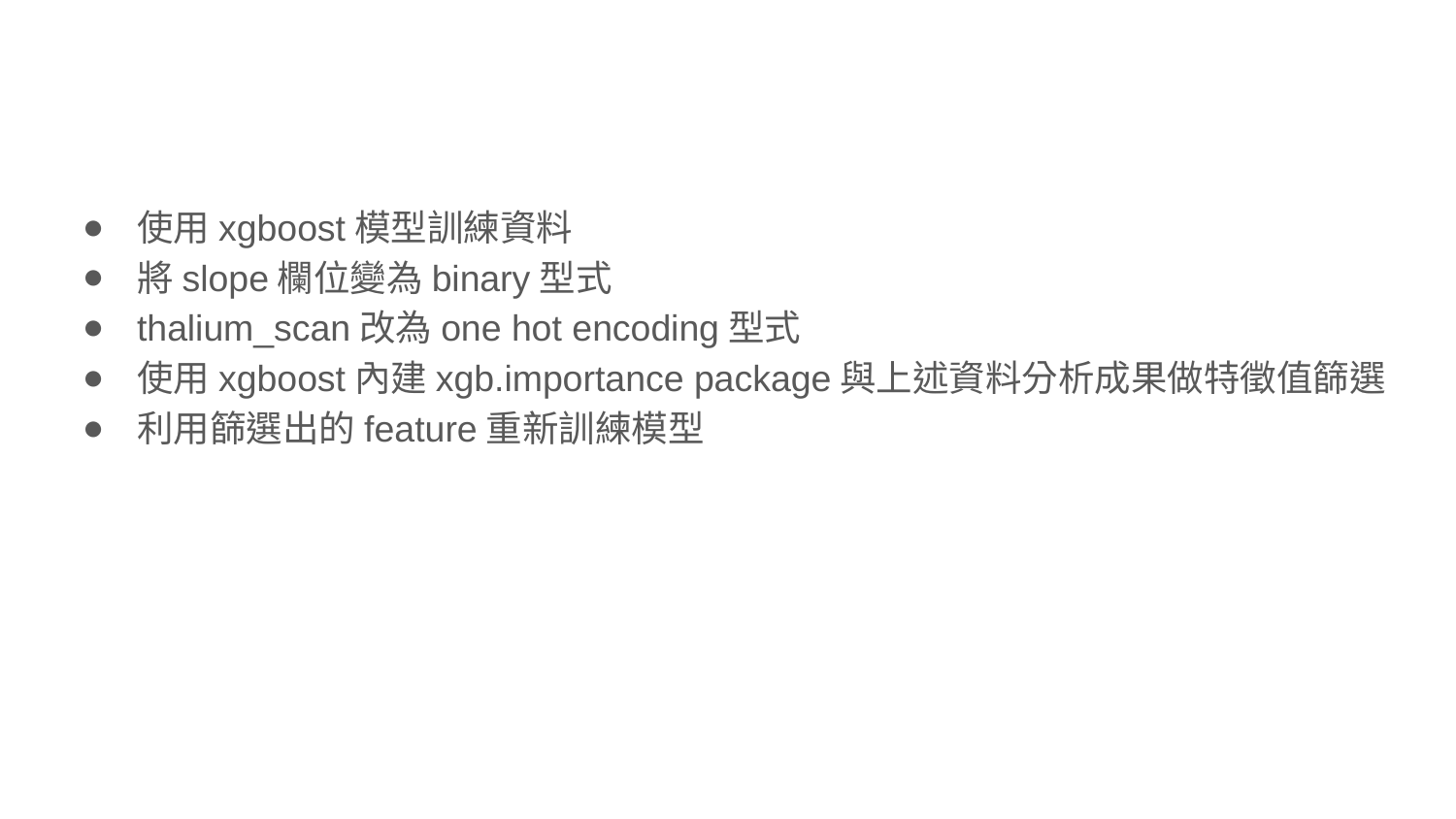

#
使用xgboost模型訓練資料
將slope欄位變為binary型式
thalium_scan改為one hot encoding型式
使用xgboost內建xgb.importance package與上述資料分析成果做特徵值篩選
利用篩選出的feature重新訓練模型